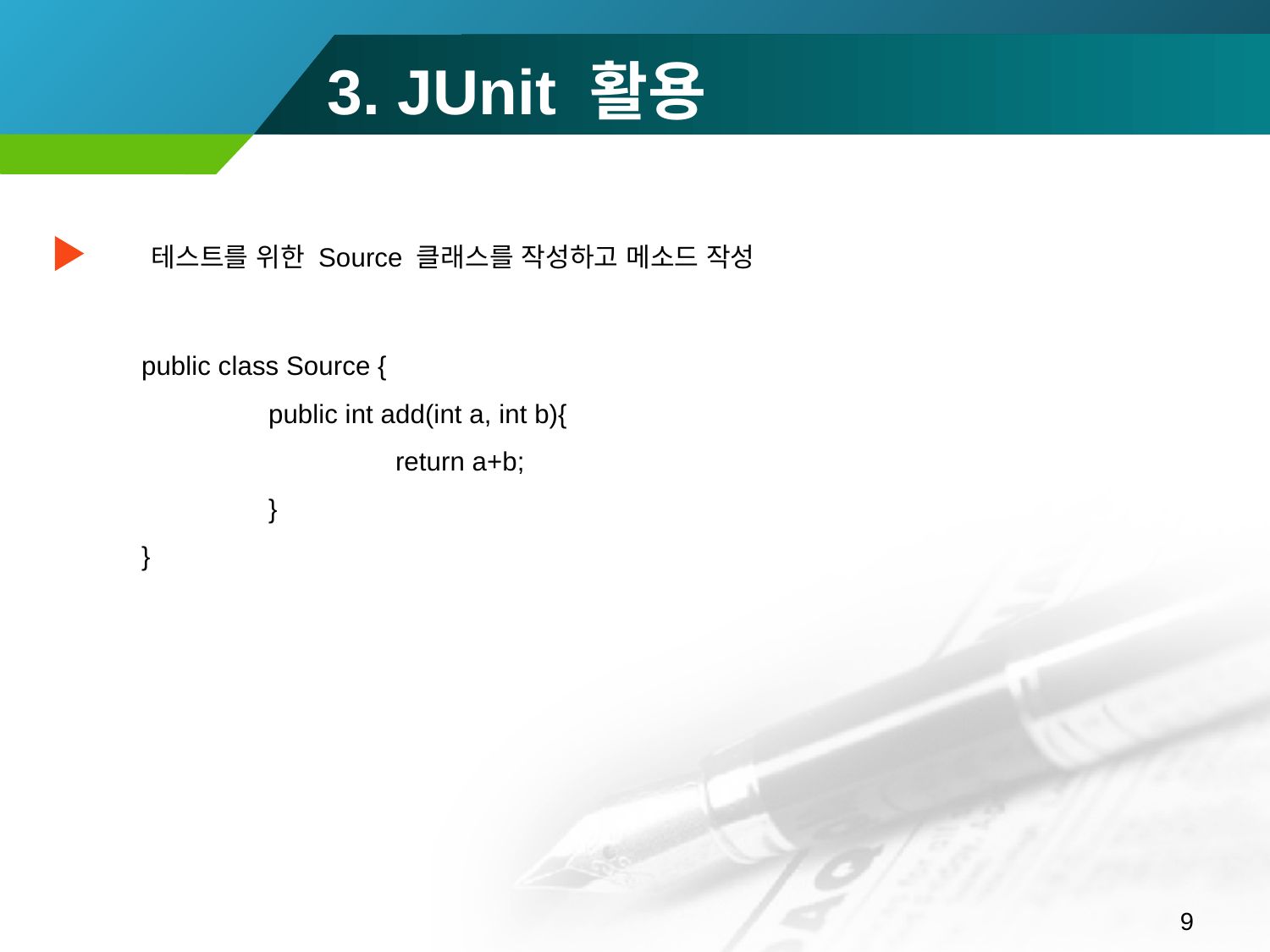

3. JUnit 활용
테스트를 위한 Source 클래스를 작성하고 메소드 작성

public class Source {
	public int add(int a, int b){
		return a+b;
	}
}
9